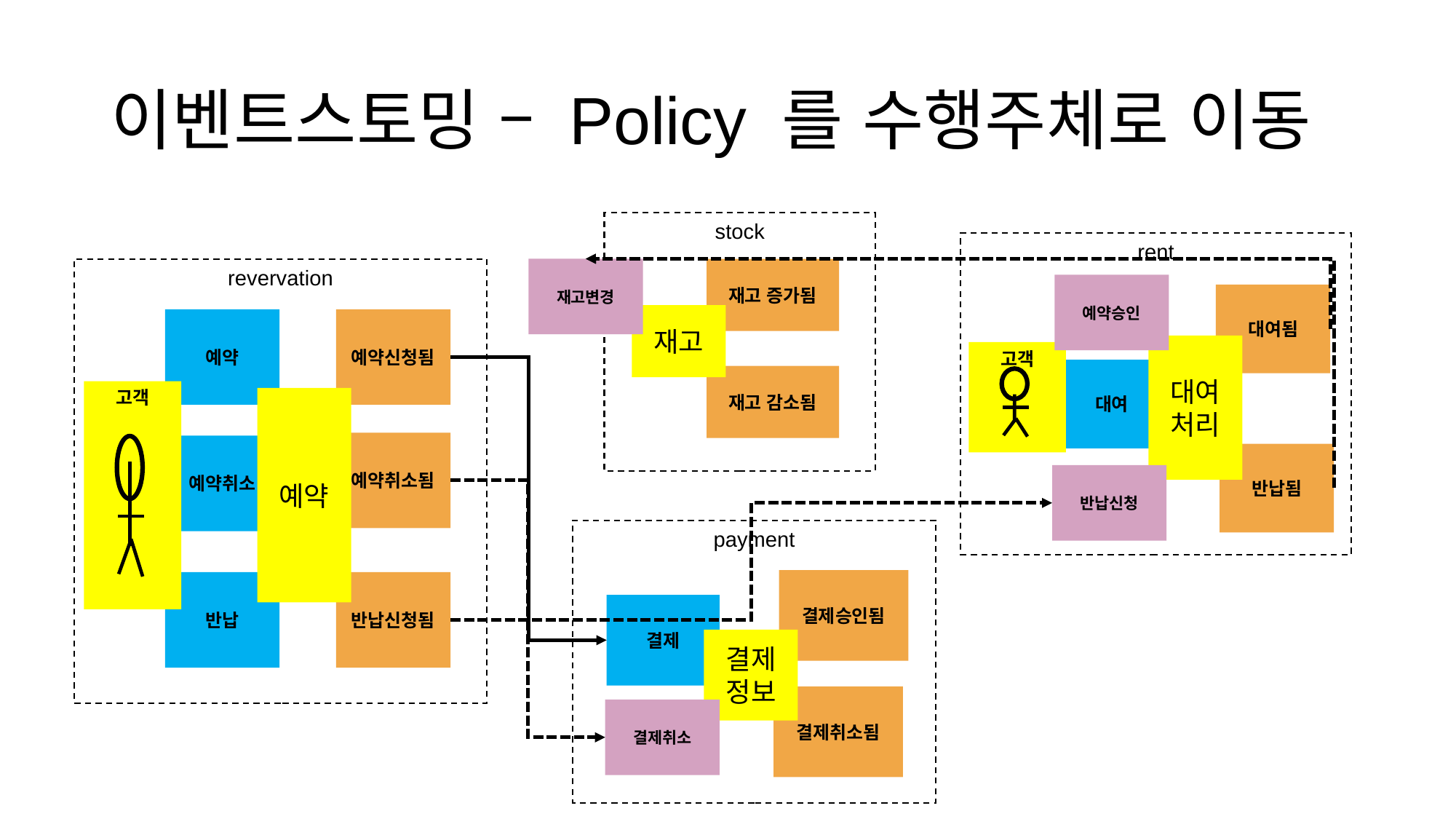

# 이벤트스토밍 – Policy 를 수행주체로 이동
stock
rent
재고변경
revervation
재고 증가됨
예약승인
대여됨
재고
예약
예약신청됨
대여
처리
고객

대여
재고 감소됨
고객

예약
예약취소됨
예약취소
반납됨
반납신청
payment
결제승인됨
반납
반납신청됨
결제
결제
정보
결제취소됨
결제취소